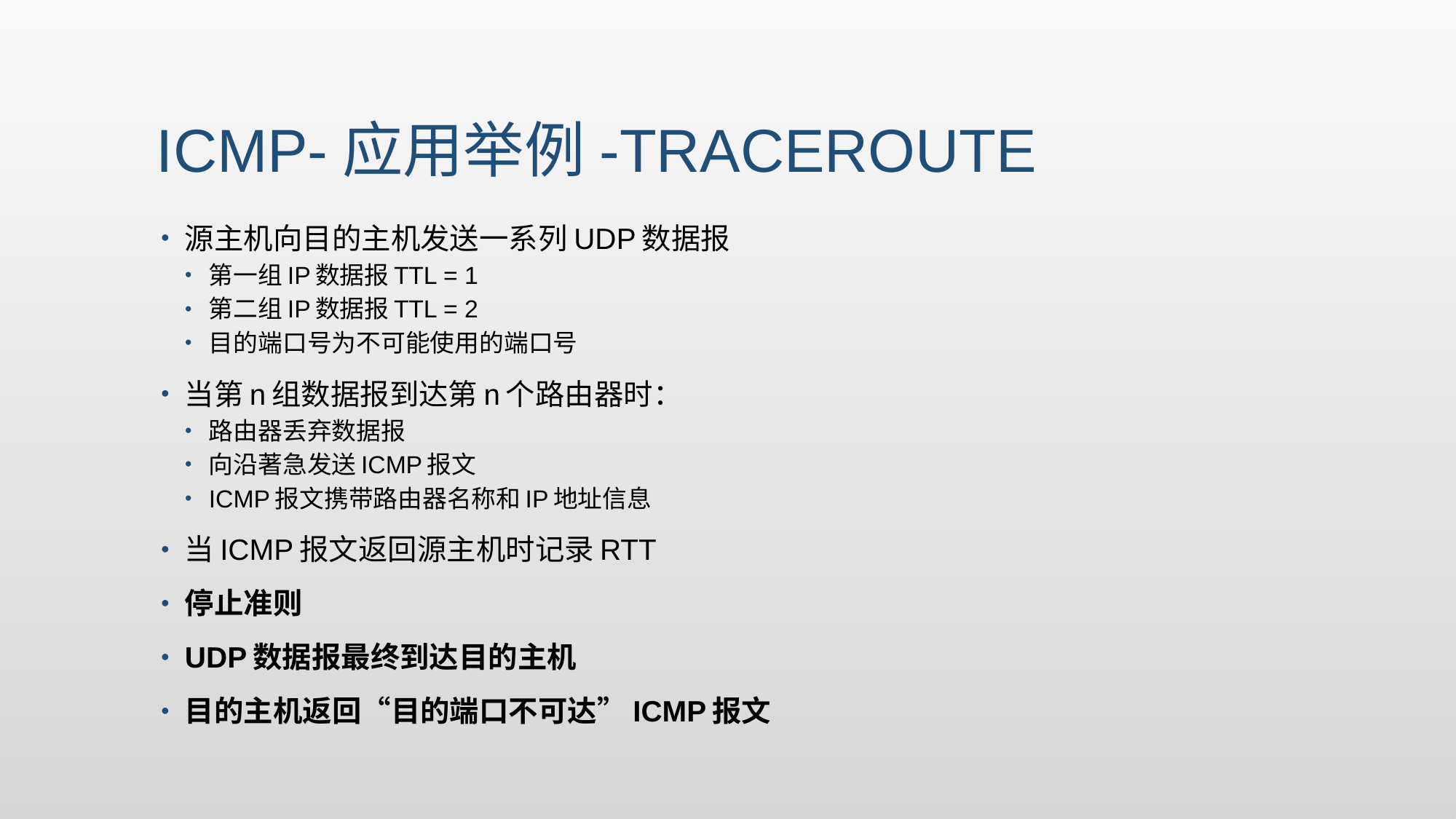

# ICMP-应用举例-TRaceroute
源主机向目的主机发送一系列UDP数据报
第一组IP数据报TTL = 1
第二组IP数据报TTL = 2
目的端口号为不可能使用的端口号
当第n组数据报到达第n个路由器时：
路由器丢弃数据报
向沿著急发送ICMP报文
ICMP报文携带路由器名称和IP地址信息
当ICMP报文返回源主机时记录RTT
停止准则
UDP数据报最终到达目的主机
目的主机返回“目的端口不可达”ICMP报文